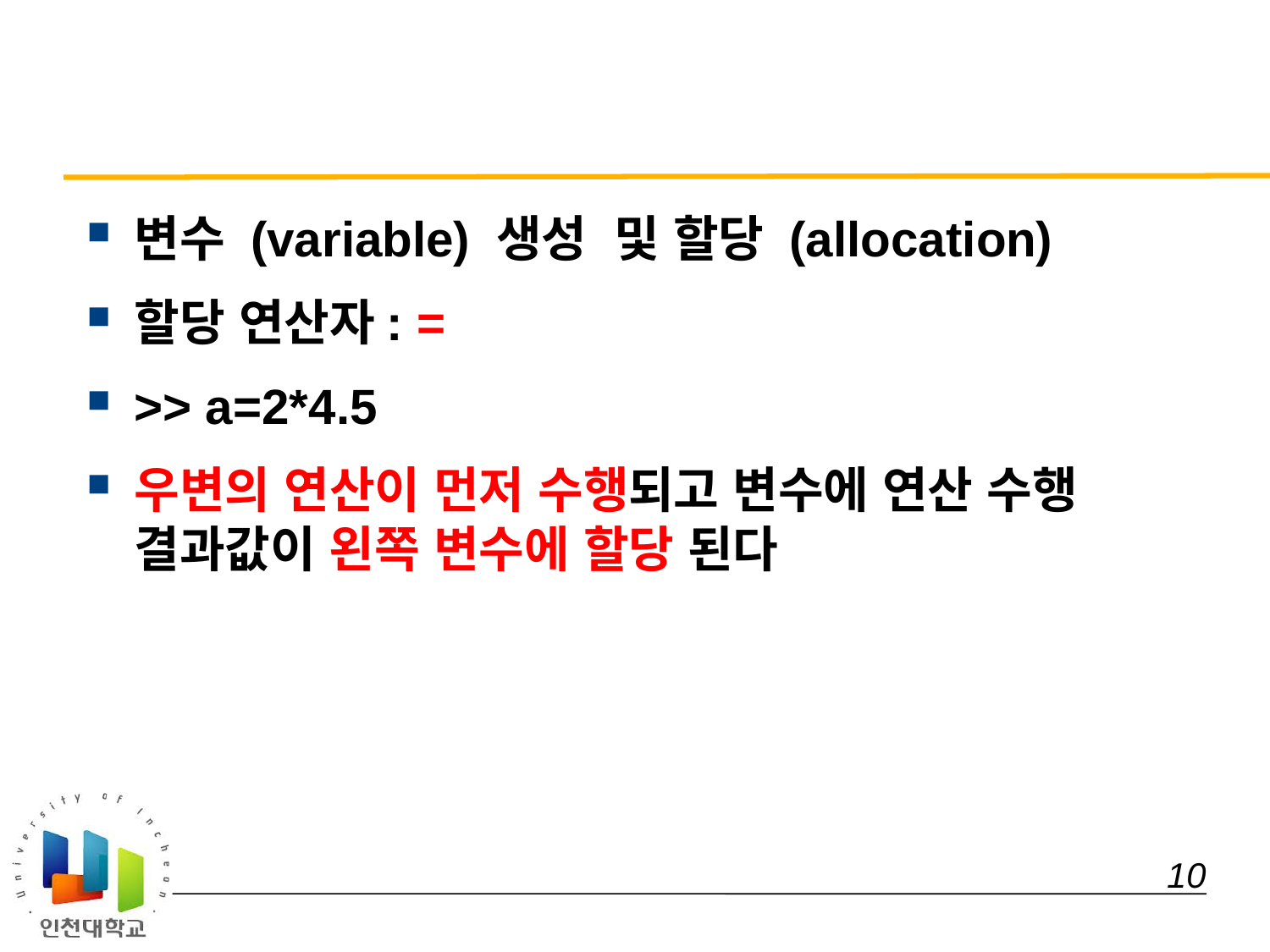

#
변수 (variable) 생성  및 할당 (allocation)
할당 연산자: =
>> a=2*4.5
우변의 연산이 먼저 수행되고 변수에 연산 수행 결과값이 왼쪽 변수에 할당 된다
 10